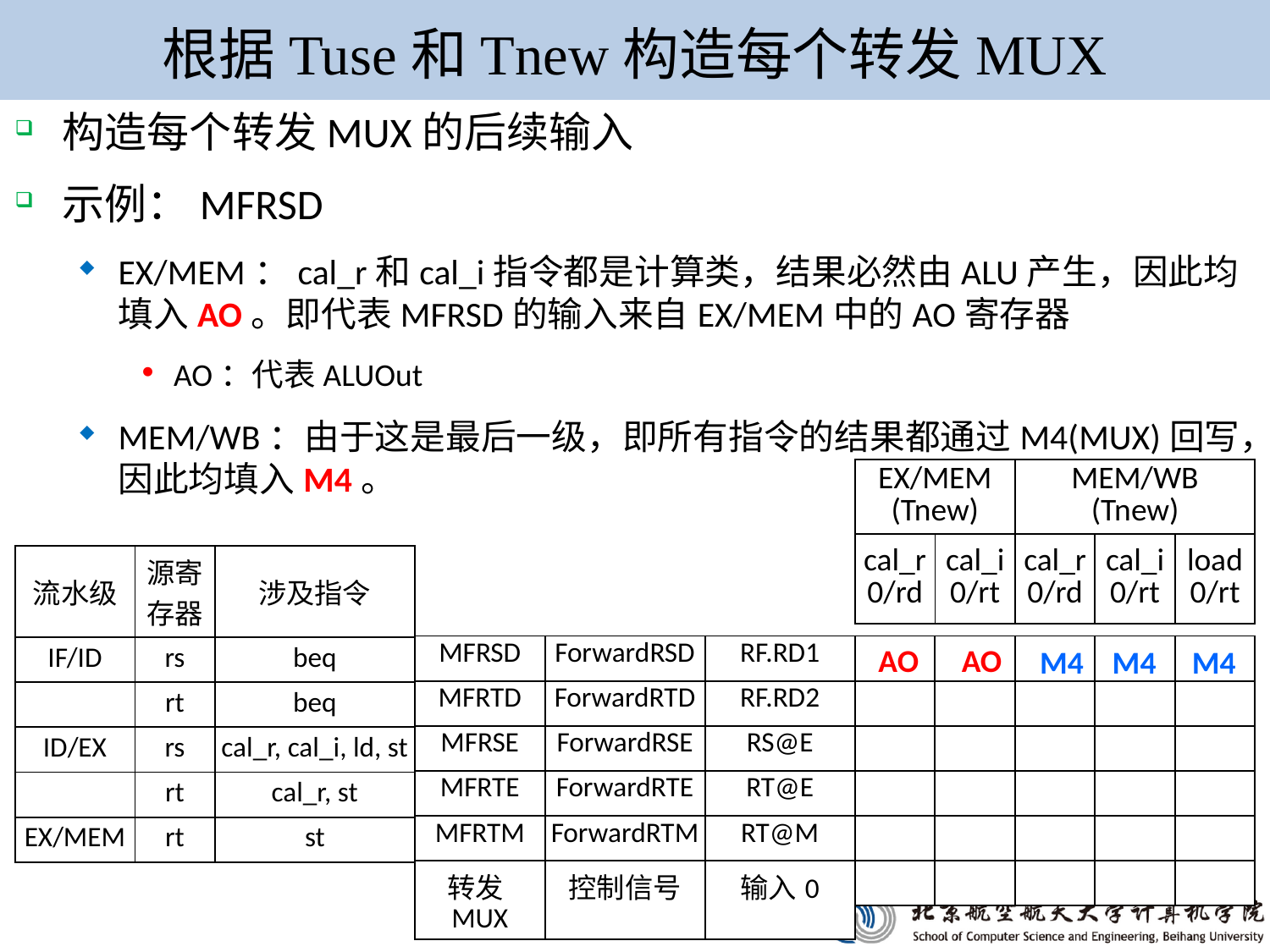

# 根据Tuse和Tnew构造每个转发MUX
构造每个转发MUX的后续输入
示例：MFRSD
EX/MEM：cal_r和cal_i指令都是计算类，结果必然由ALU产生，因此均填入AO。即代表MFRSD的输入来自EX/MEM中的AO寄存器
AO：代表ALUOut
MEM/WB：由于这是最后一级，即所有指令的结果都通过M4(MUX)回写，因此均填入M4。
| EX/MEM (Tnew) |  | MEM/WB (Tnew) |  |  |
| --- | --- | --- | --- | --- |
| cal\_r 0/rd | cal\_i 0/rt | cal\_r 0/rd | cal\_i 0/rt | load 0/rt |
| 流水级 | 源寄存器 | 涉及指令 |
| --- | --- | --- |
| IF/ID | rs | beq |
|  | rt | beq |
| ID/EX | rs | cal\_r, cal\_i, ld, st |
|  | rt | cal\_r, st |
| EX/MEM | rt | st |
AO      AO
| MFRSD | ForwardRSD | RF.RD1 |
| --- | --- | --- |
| MFRTD | ForwardRTD | RF.RD2 |
| MFRSE | ForwardRSE | RS@E |
| MFRTE | ForwardRTE | RT@E |
| MFRTM | ForwardRTM | RT@M |
| 转发MUX | 控制信号 | 输入0 |
|  |  |  |  |  |
| --- | --- | --- | --- | --- |
|  |  |  |  |  |
|  |  |  |  |  |
|  |  |  |  |  |
|  |  |  |  |  |
|  |  |  |  |  |
M4    M4     M4
40